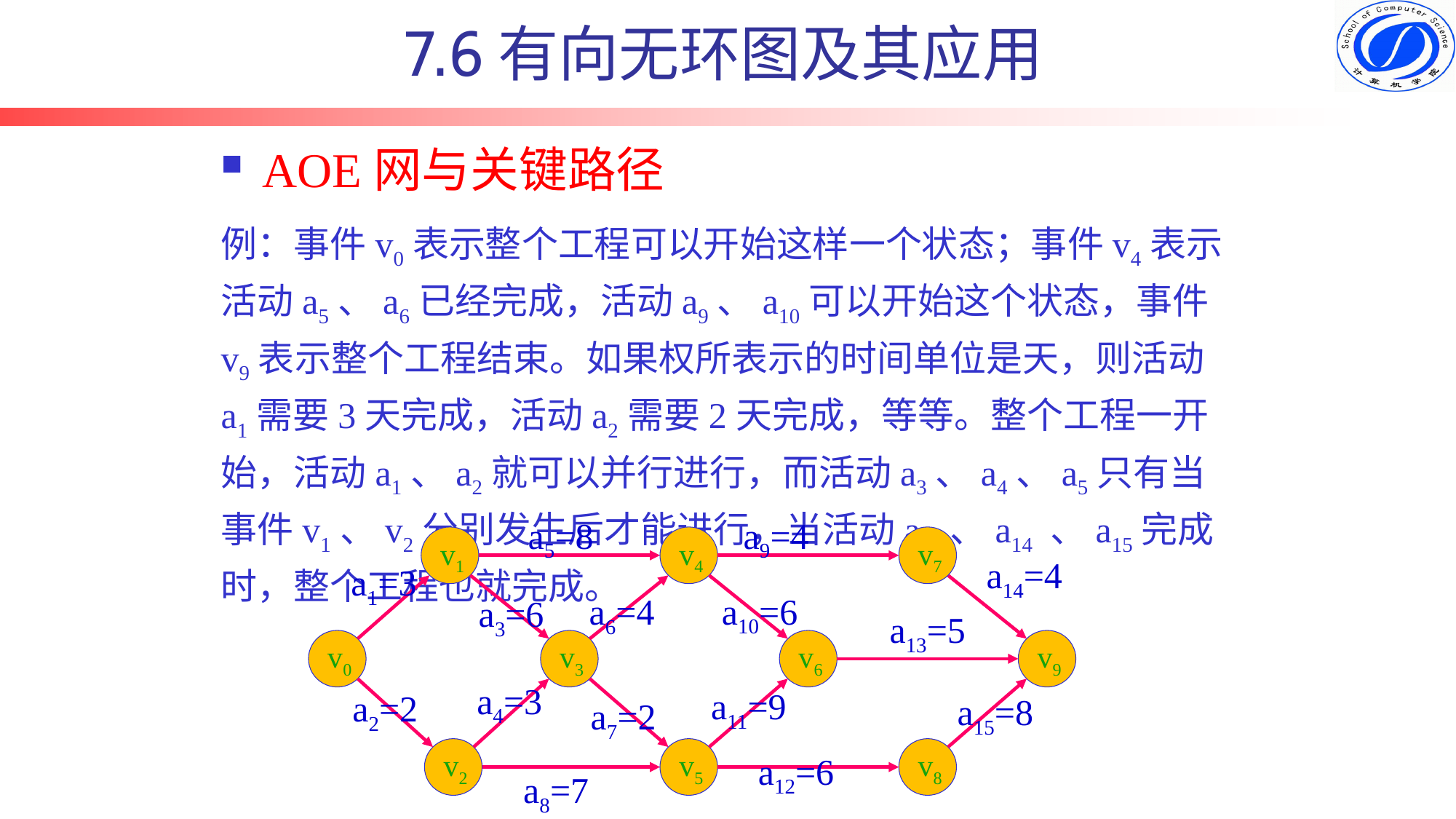

7.6有向无环图及其应用
AOE网与关键路径
例：事件v0表示整个工程可以开始这样一个状态；事件v4表示活动a5、a6已经完成，活动a9、a10可以开始这个状态，事件v9表示整个工程结束。如果权所表示的时间单位是天，则活动a1需要3天完成，活动a2需要2天完成，等等。整个工程一开始，活动a1、a2就可以并行进行，而活动a3、a4、a5只有当事件v1、v2分别发生后才能进行，当活动a13、a14 、a15完成时，整个工程也就完成。
a5=8
a9=4
v1
v4
v7
a14=4
a1=3
a10=6
a6=4
a3=6
a13=5
v0
v3
v6
v9
a4=3
a11=9
a2=2
a15=8
a7=2
v2
v5
v8
a12=6
a8=7